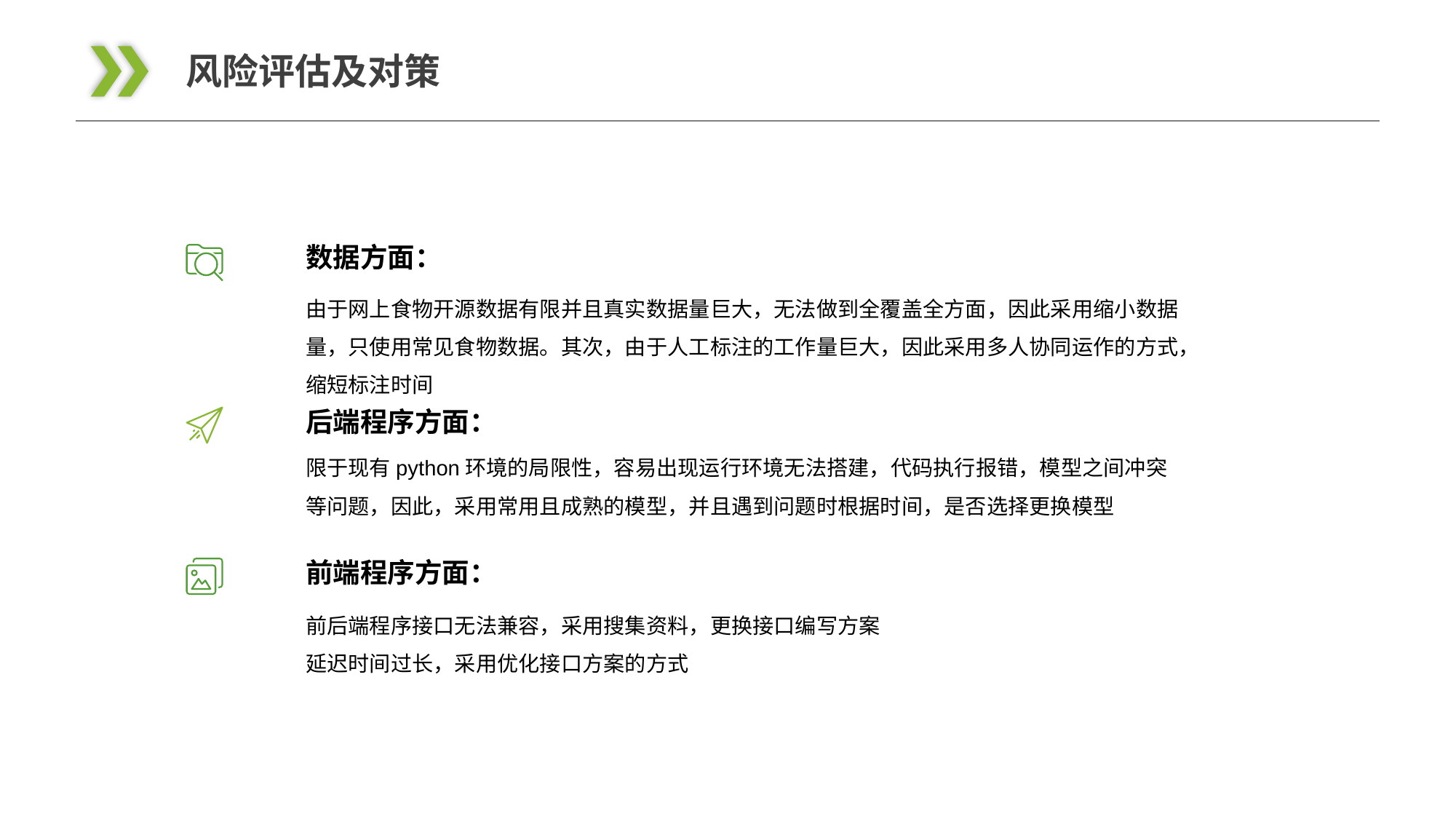

风险评估及对策

数据方面：

由于网上食物开源数据有限并且真实数据量巨大，无法做到全覆盖全方面，因此采用缩小数据量，只使用常见食物数据。其次，由于人工标注的工作量巨大，因此采用多人协同运作的方式，缩短标注时间
后端程序方面：

限于现有python环境的局限性，容易出现运行环境无法搭建，代码执行报错，模型之间冲突等问题，因此，采用常用且成熟的模型，并且遇到问题时根据时间，是否选择更换模型
前端程序方面：

前后端程序接口无法兼容，采用搜集资料，更换接口编写方案
延迟时间过长，采用优化接口方案的方式